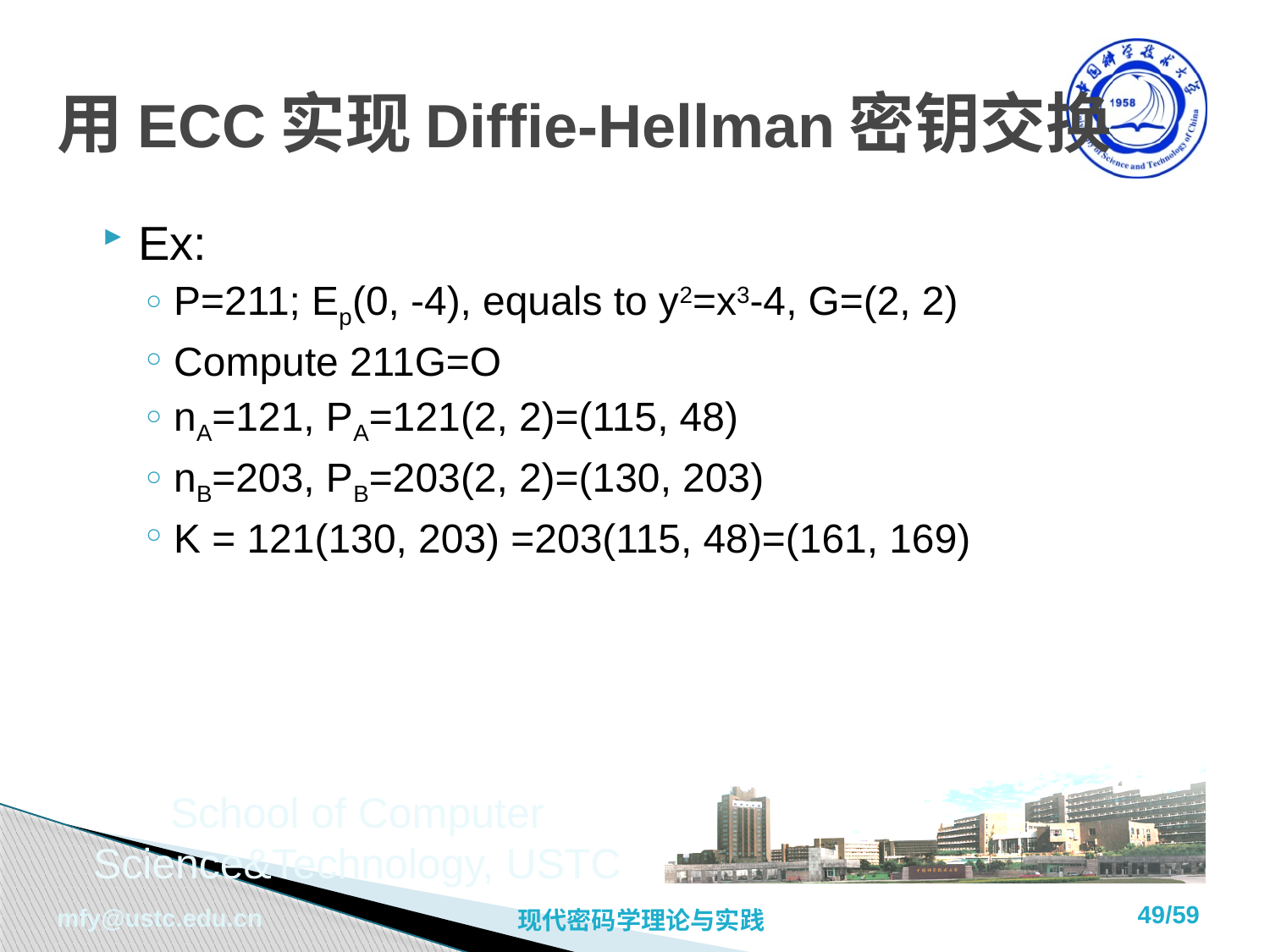

# 用ECC实现Diffie-Hellman密钥交换
Ex:
P=211; Ep(0, -4), equals to y2=x3-4, G=(2, 2)
Compute 211G=O
nA=121, PA=121(2, 2)=(115, 48)
nB=203, PB=203(2, 2)=(130, 203)
K = 121(130, 203) =203(115, 48)=(161, 169)